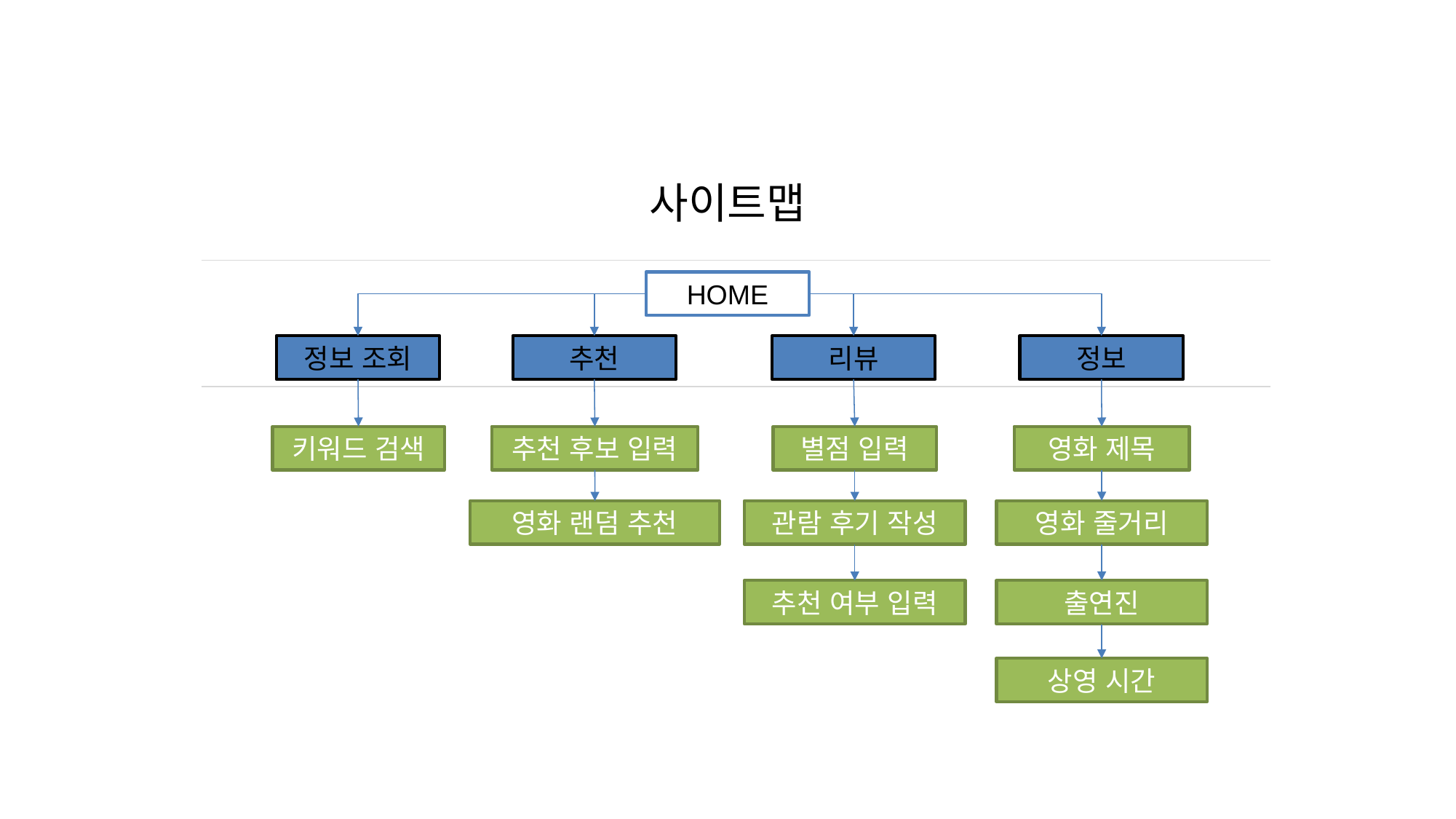

# 사이트맵
HOME
정보 조회
추천
리뷰
정보
키워드 검색
추천 후보 입력
별점 입력
영화 제목
영화 랜덤 추천
관람 후기 작성
영화 줄거리
추천 여부 입력
출연진
상영 시간